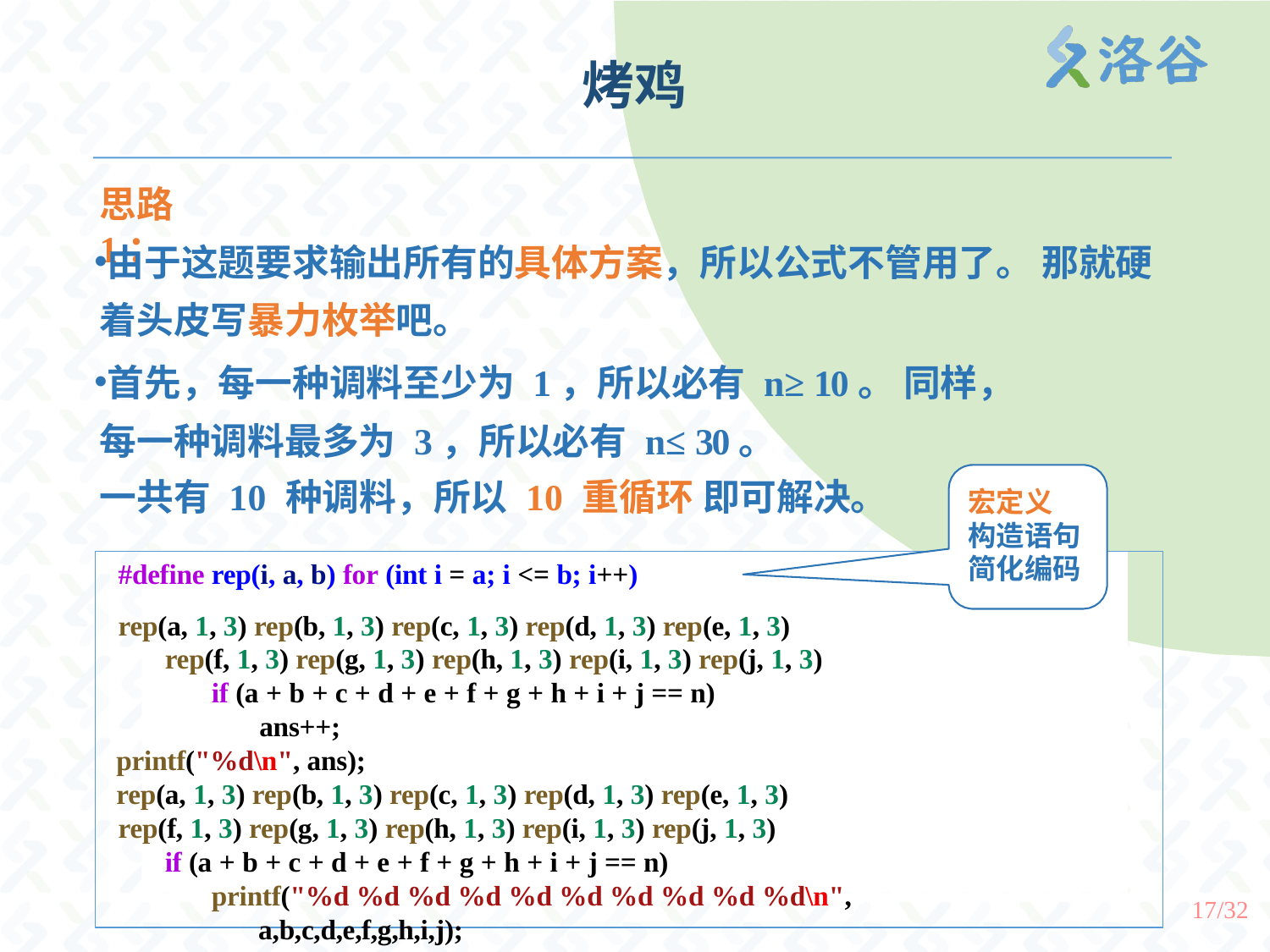

烤鸡

思路 1：
由于这题要求输出所有的具体方案，所以公式不管用了。 那就硬着头皮写暴力枚举吧。
首先，每一种调料至少为 1，所以必有 n≥10。 同样，每一种调料最多为 3，所以必有 n≤30。

一共有 10 种调料，所以 10 重循环 即可解决。
宏定义
构造语句
简化编码

#define rep(i, a, b) for (int i = a; i <= b; i++)
rep(a, 1, 3) rep(b, 1, 3) rep(c, 1, 3) rep(d, 1, 3) rep(e, 1, 3)
rep(f, 1, 3) rep(g, 1, 3) rep(h, 1, 3) rep(i, 1, 3) rep(j, 1, 3)
if (a + b + c + d + e + f + g + h + i + j == n)
       ans++;
printf("%d\n", ans);
rep(a, 1, 3) rep(b, 1, 3) rep(c, 1, 3) rep(d, 1, 3) rep(e, 1, 3)
rep(f, 1, 3) rep(g, 1, 3) rep(h, 1, 3) rep(i, 1, 3) rep(j, 1, 3)
if (a + b + c + d + e + f + g + h + i + j == n)
printf("%d %d %d %d %d %d %d %d %d %d\n", a,b,c,d,e,f,g,h,i,j);
17/32